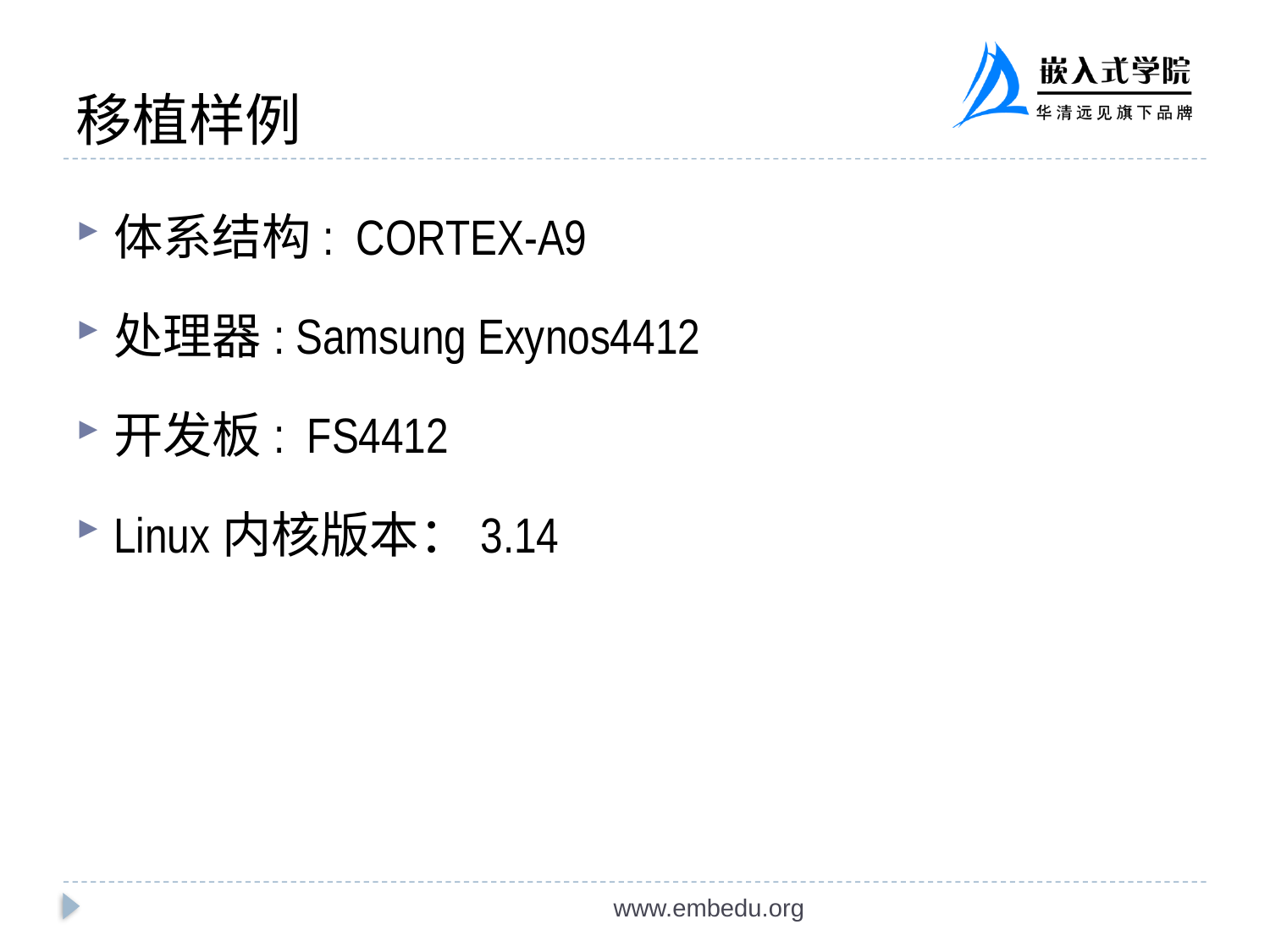

# 移植样例
体系结构:  CORTEX-A9
处理器: Samsung Exynos4412
开发板:  FS4412
Linux内核版本：3.14
www.embedu.org